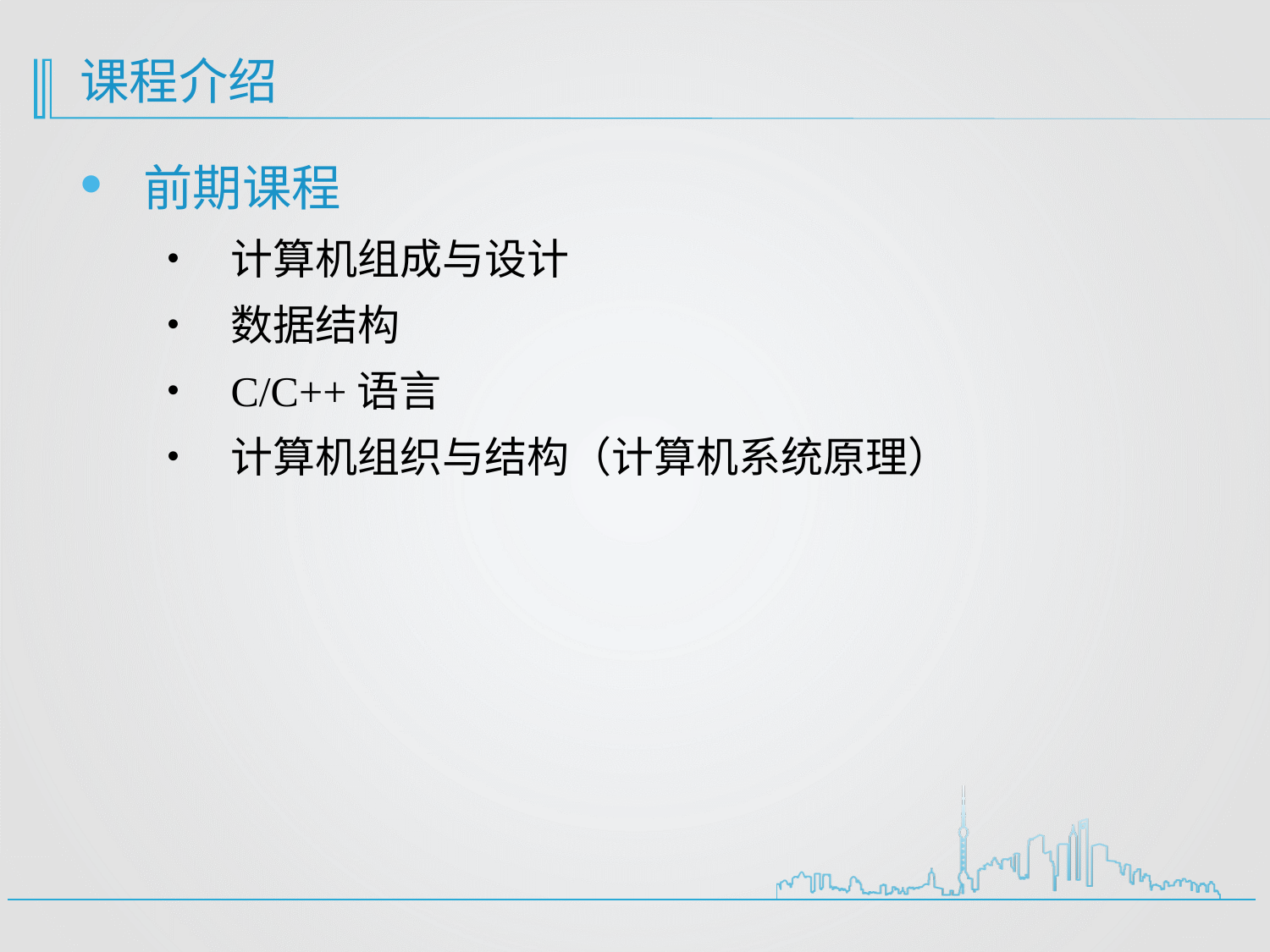

# 课程介绍
前期课程
计算机组成与设计
数据结构
C/C++语言
计算机组织与结构（计算机系统原理）